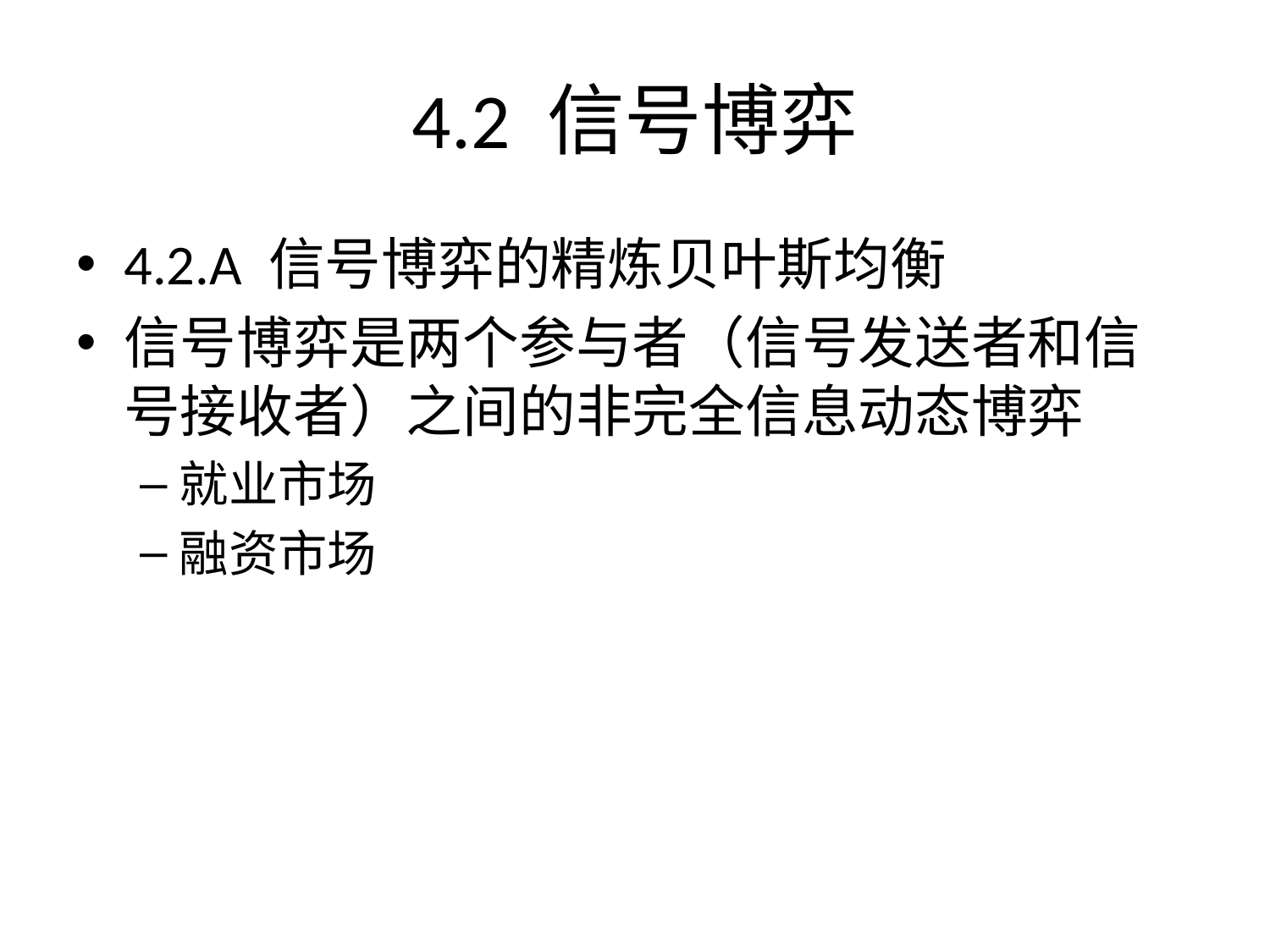

4.2 信号博弈
4.2.A 信号博弈的精炼贝叶斯均衡
信号博弈是两个参与者（信号发送者和信号接收者）之间的非完全信息动态博弈
就业市场
融资市场